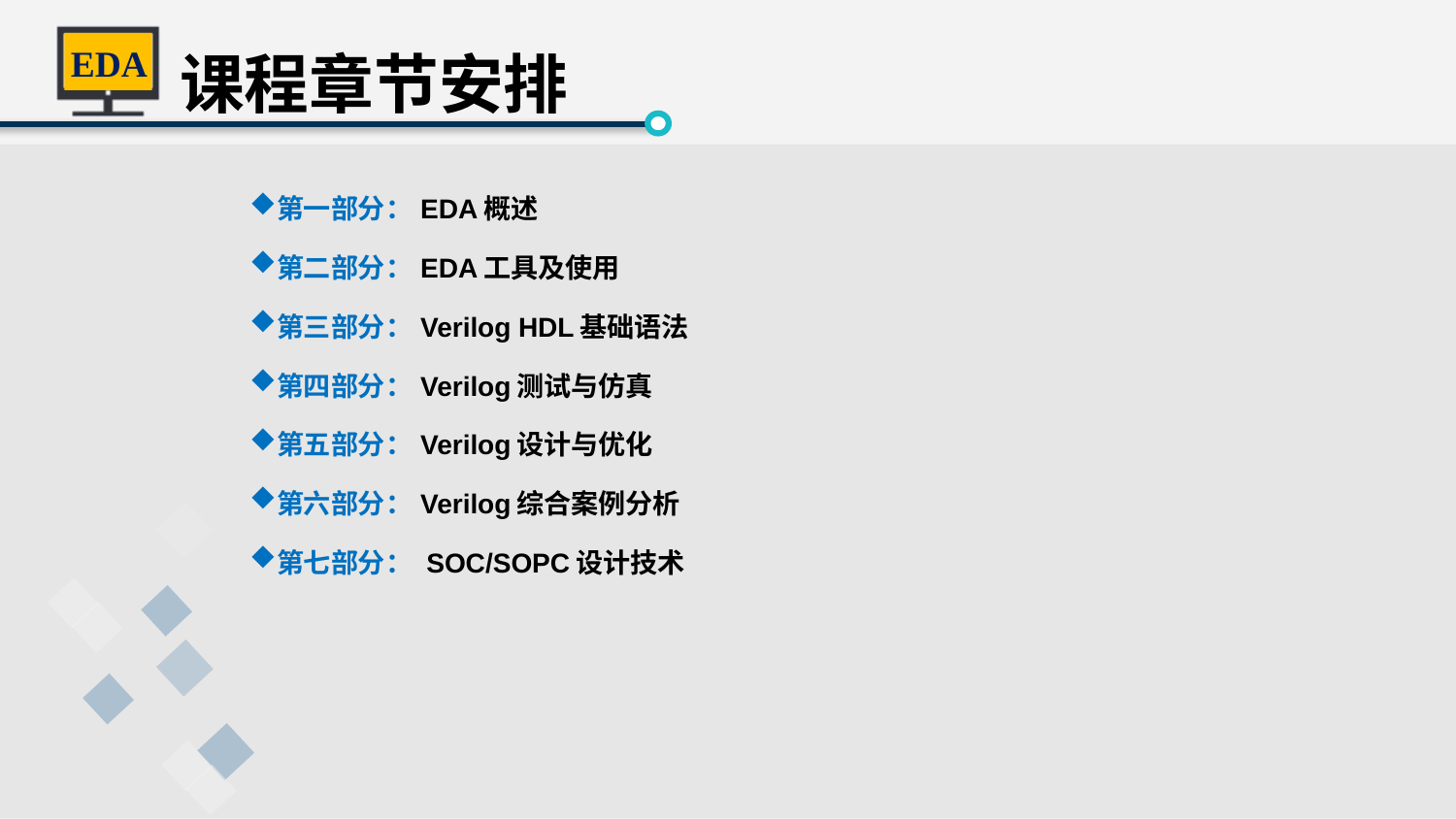

课程章节安排
第一部分：EDA概述
第二部分：EDA工具及使用
第三部分：Verilog HDL基础语法
第四部分：Verilog测试与仿真
第五部分：Verilog设计与优化
第六部分：Verilog综合案例分析
第七部分： SOC/SOPC设计技术